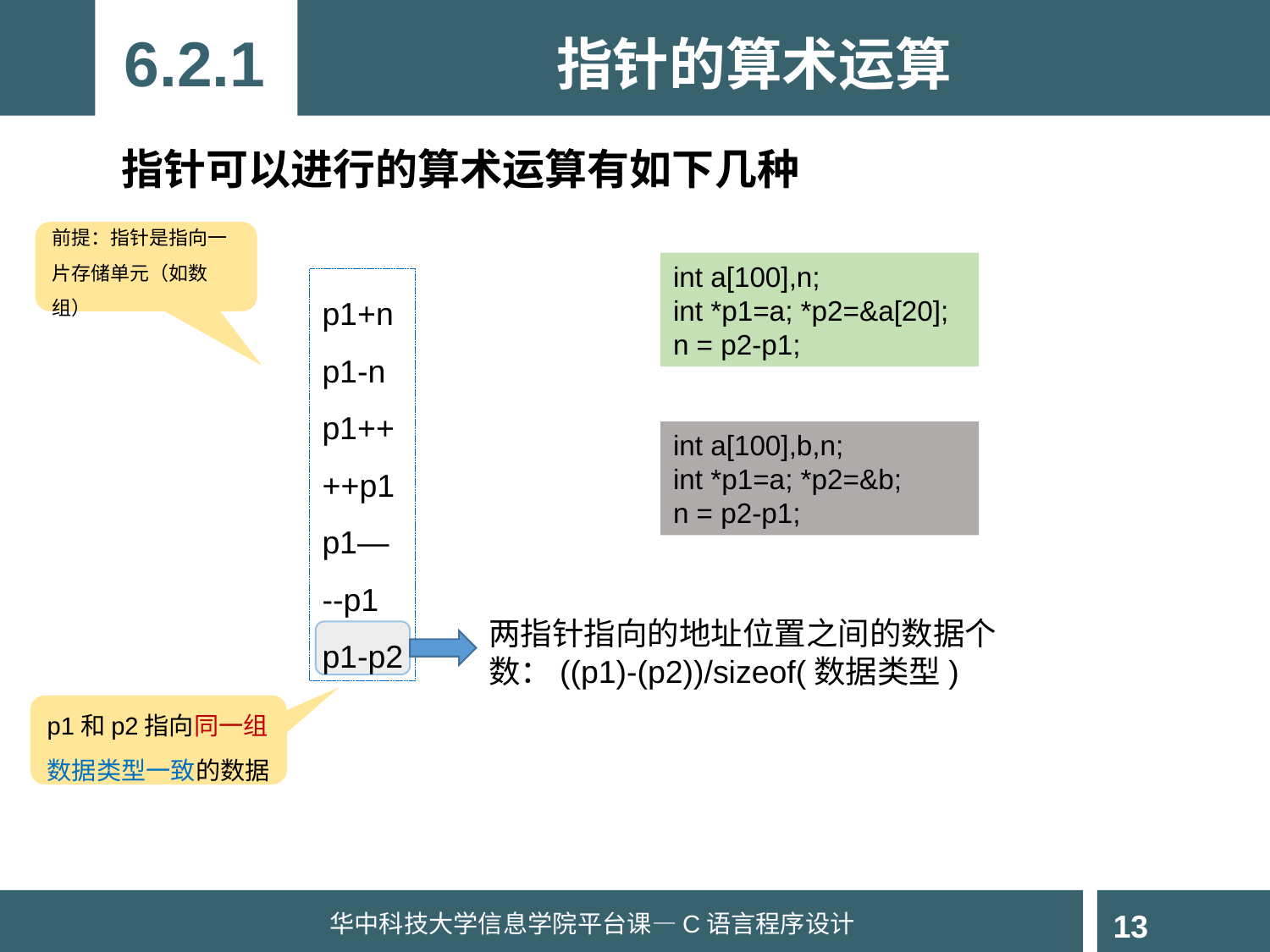

6.2.1
指针的算术运算
指针可以进行的算术运算有如下几种
前提：指针是指向一片存储单元（如数组）
int a[100],n;
int *p1=a; *p2=&a[20];
n = p2-p1;
p1+n
p1-n
p1++
++p1
p1—
--p1
p1-p2
int a[100],b,n;
int *p1=a; *p2=&b;
n = p2-p1;
两指针指向的地址位置之间的数据个数：((p1)-(p2))/sizeof(数据类型)

p1和p2指向同一组数据类型一致的数据